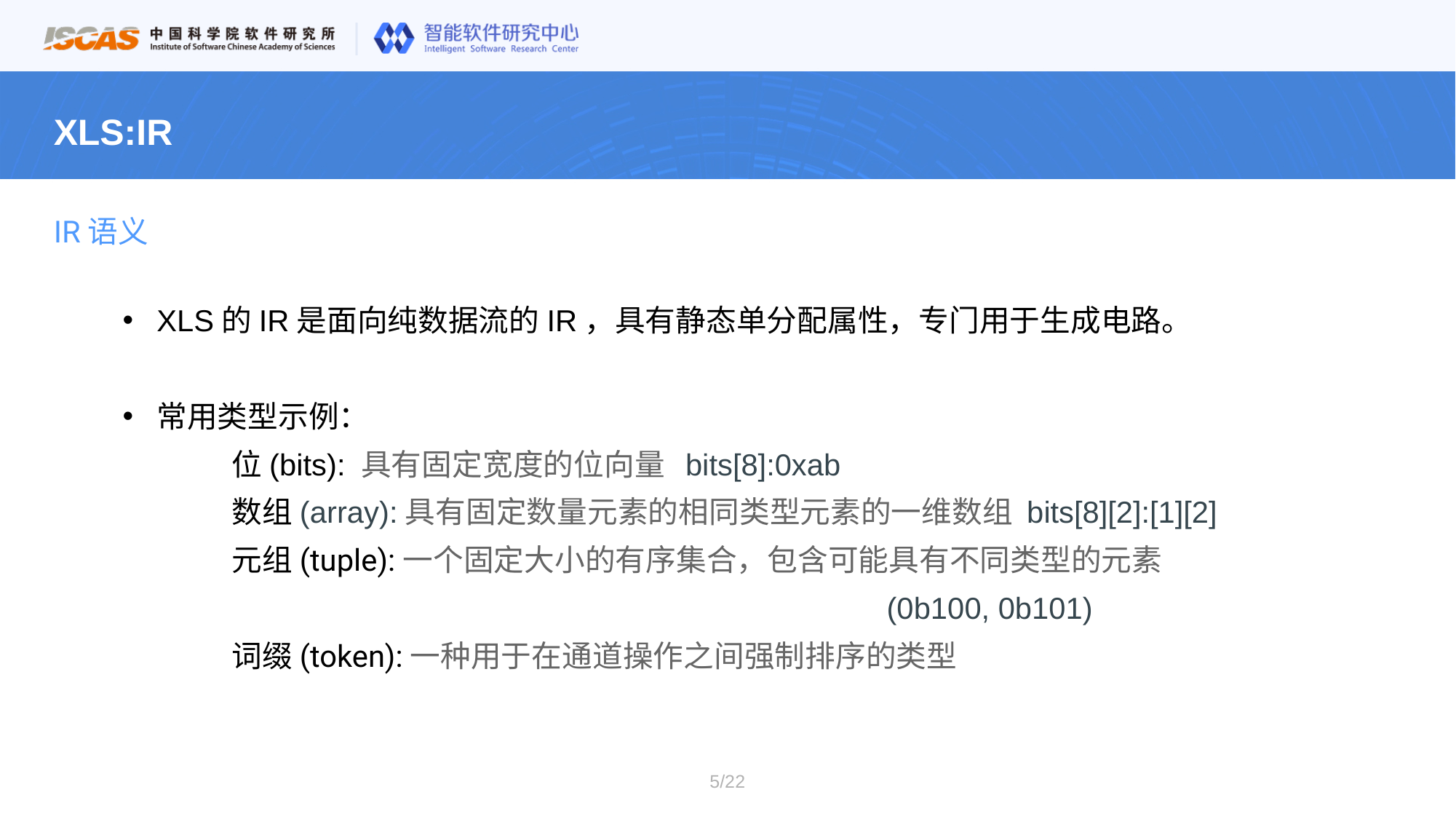

XLS:IR
IR语义
XLS的IR是面向纯数据流的IR，具有静态单分配属性，专门用于生成电路。

常用类型示例：
	位(bits): 具有固定宽度的位向量  bits[8]:0xab
	数组(array):具有固定数量元素的相同类型元素的一维数组 bits[8][2]:[1][2]
	元组(tuple):一个固定大小的有序集合，包含可能具有不同类型的元素
							(0b100, 0b101)
	词缀(token):一种用于在通道操作之间强制排序的类型

5/22